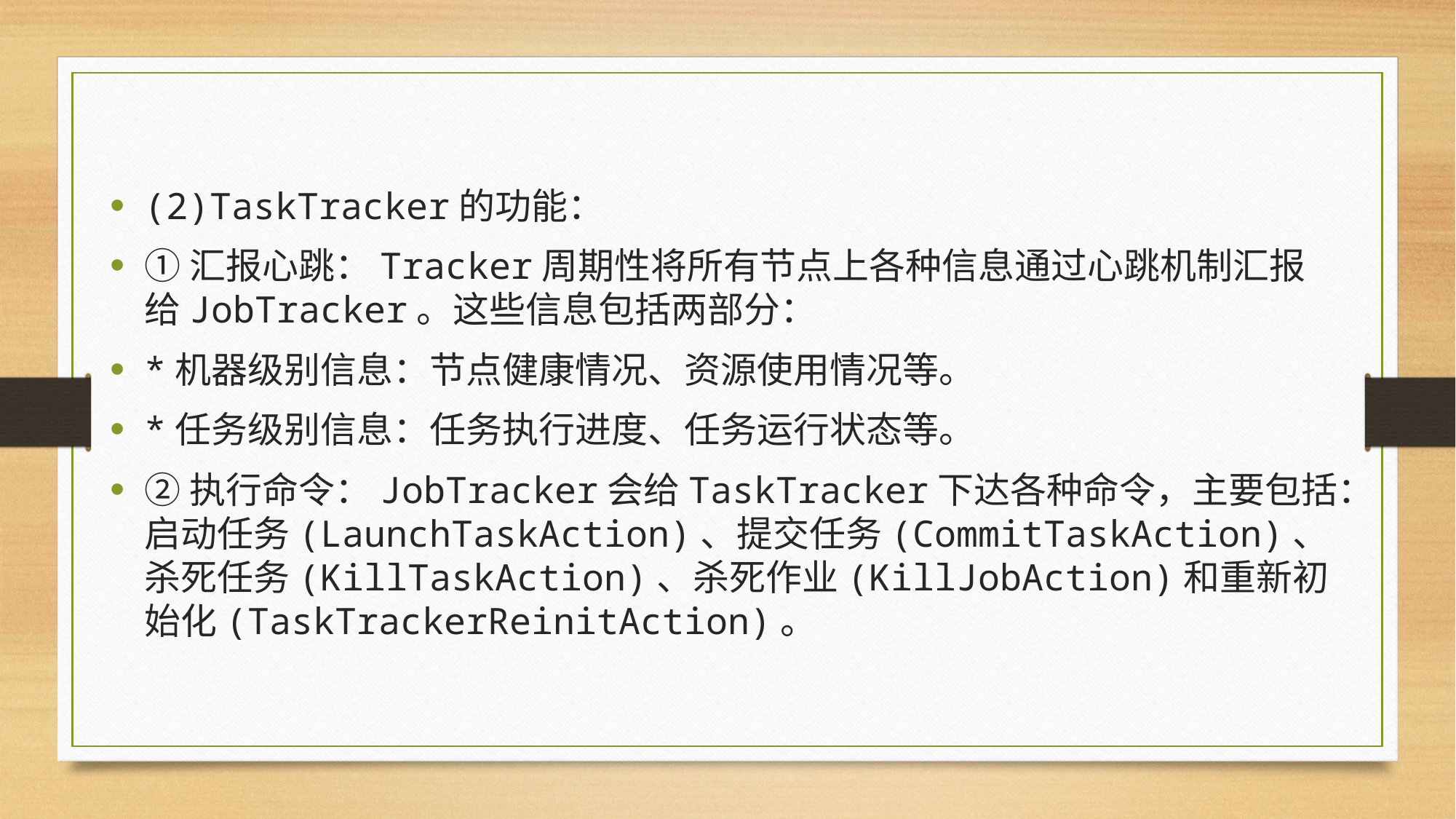

#
(2)TaskTracker的功能：
①汇报心跳：Tracker周期性将所有节点上各种信息通过心跳机制汇报给JobTracker。这些信息包括两部分：
*机器级别信息：节点健康情况、资源使用情况等。
*任务级别信息：任务执行进度、任务运行状态等。
②执行命令：JobTracker会给TaskTracker下达各种命令，主要包括：启动任务(LaunchTaskAction)、提交任务(CommitTaskAction)、杀死任务(KillTaskAction)、杀死作业(KillJobAction)和重新初始化(TaskTrackerReinitAction)。